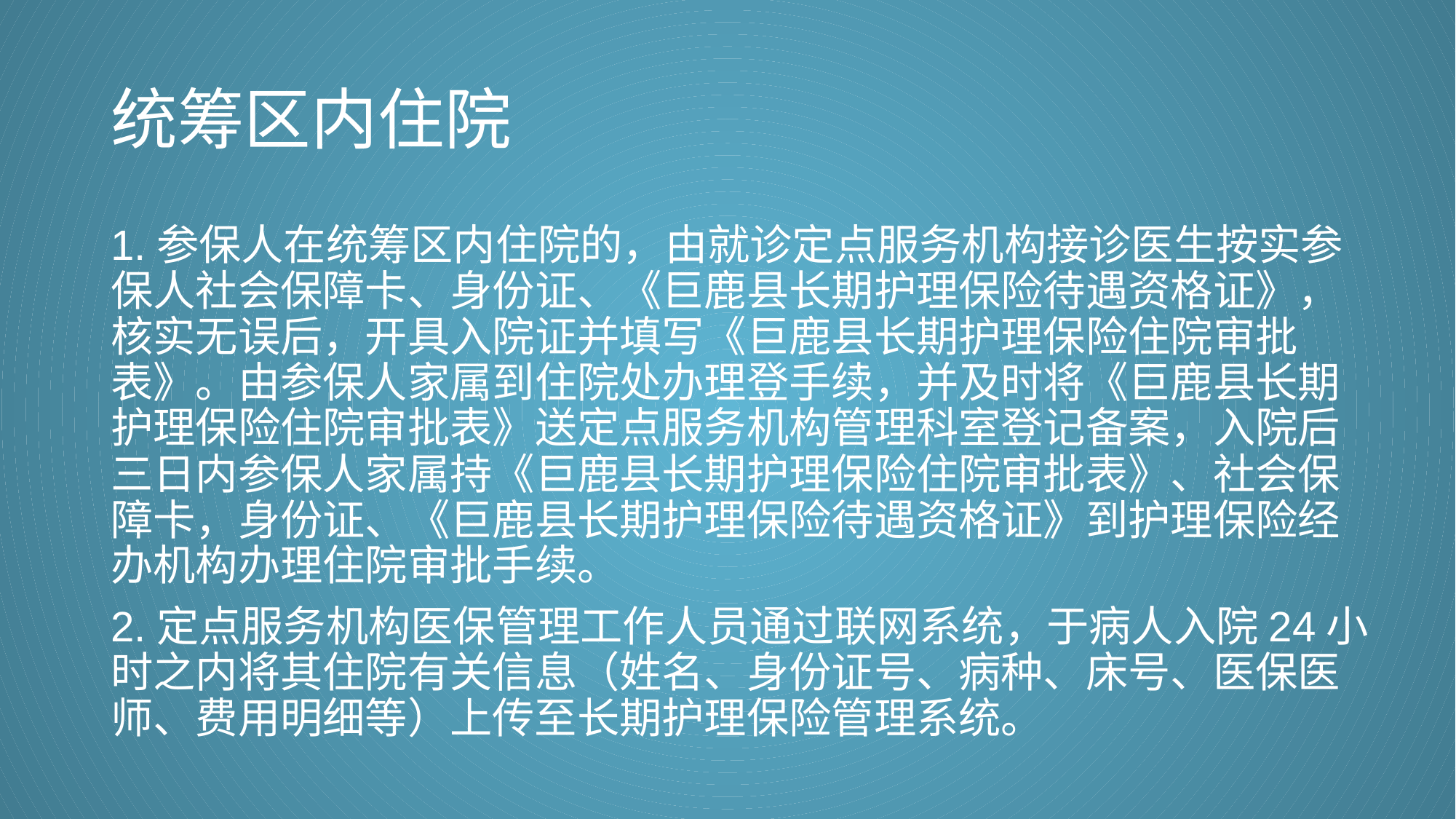

统筹区内住院
1.参保人在统筹区内住院的，由就诊定点服务机构接诊医生按实参保人社会保障卡、身份证、《巨鹿县长期护理保险待遇资格证》，核实无误后，开具入院证并填写《巨鹿县长期护理保险住院审批表》。由参保人家属到住院处办理登手续，并及时将《巨鹿县长期护理保险住院审批表》送定点服务机构管理科室登记备案，入院后三日内参保人家属持《巨鹿县长期护理保险住院审批表》、社会保障卡，身份证、《巨鹿县长期护理保险待遇资格证》到护理保险经办机构办理住院审批手续。
2.定点服务机构医保管理工作人员通过联网系统，于病人入院24小时之内将其住院有关信息（姓名、身份证号、病种、床号、医保医师、费用明细等）上传至长期护理保险管理系统。